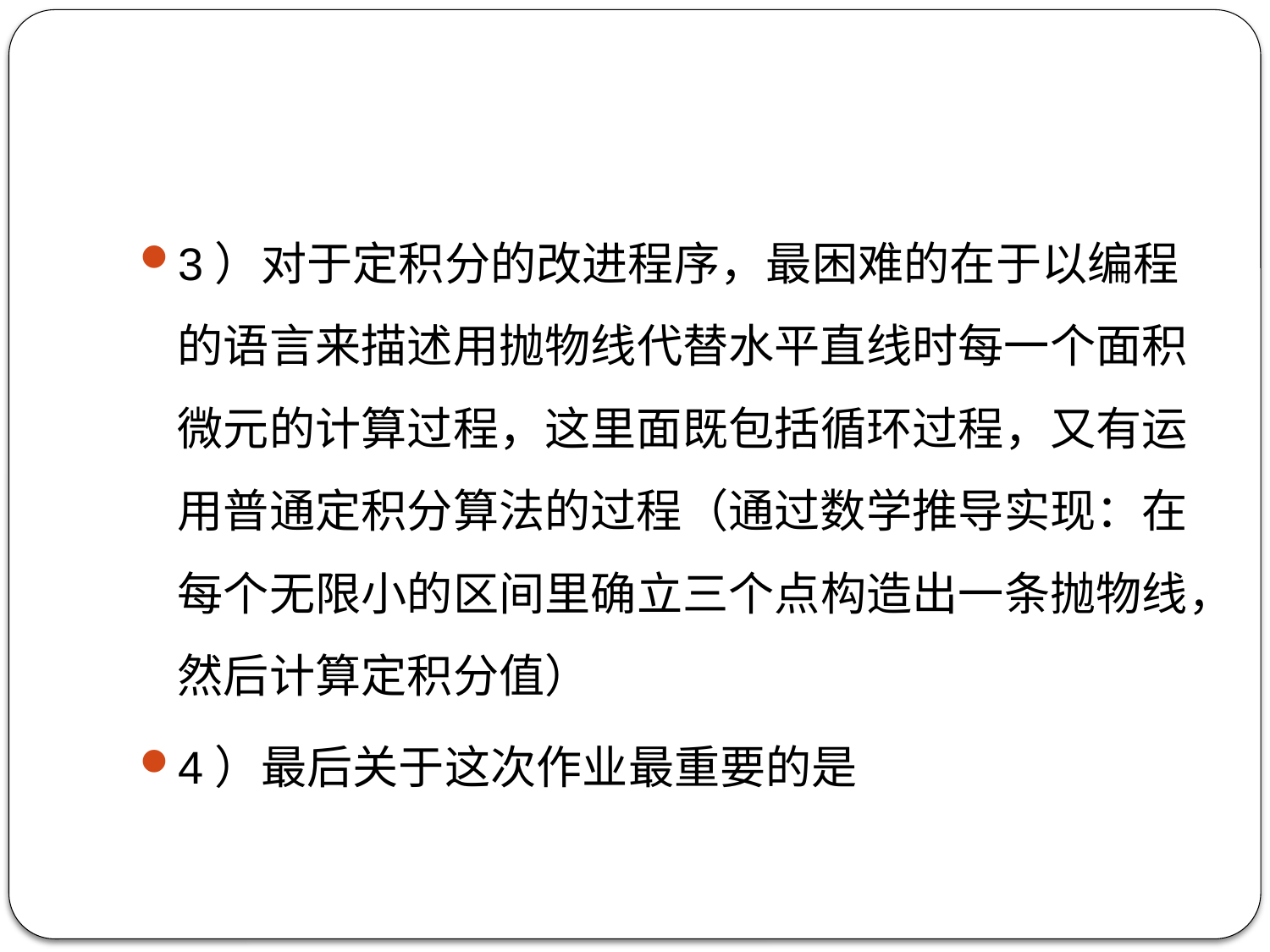

#
3）对于定积分的改进程序，最困难的在于以编程的语言来描述用抛物线代替水平直线时每一个面积微元的计算过程，这里面既包括循环过程，又有运用普通定积分算法的过程（通过数学推导实现：在每个无限小的区间里确立三个点构造出一条抛物线，然后计算定积分值）
4）最后关于这次作业最重要的是